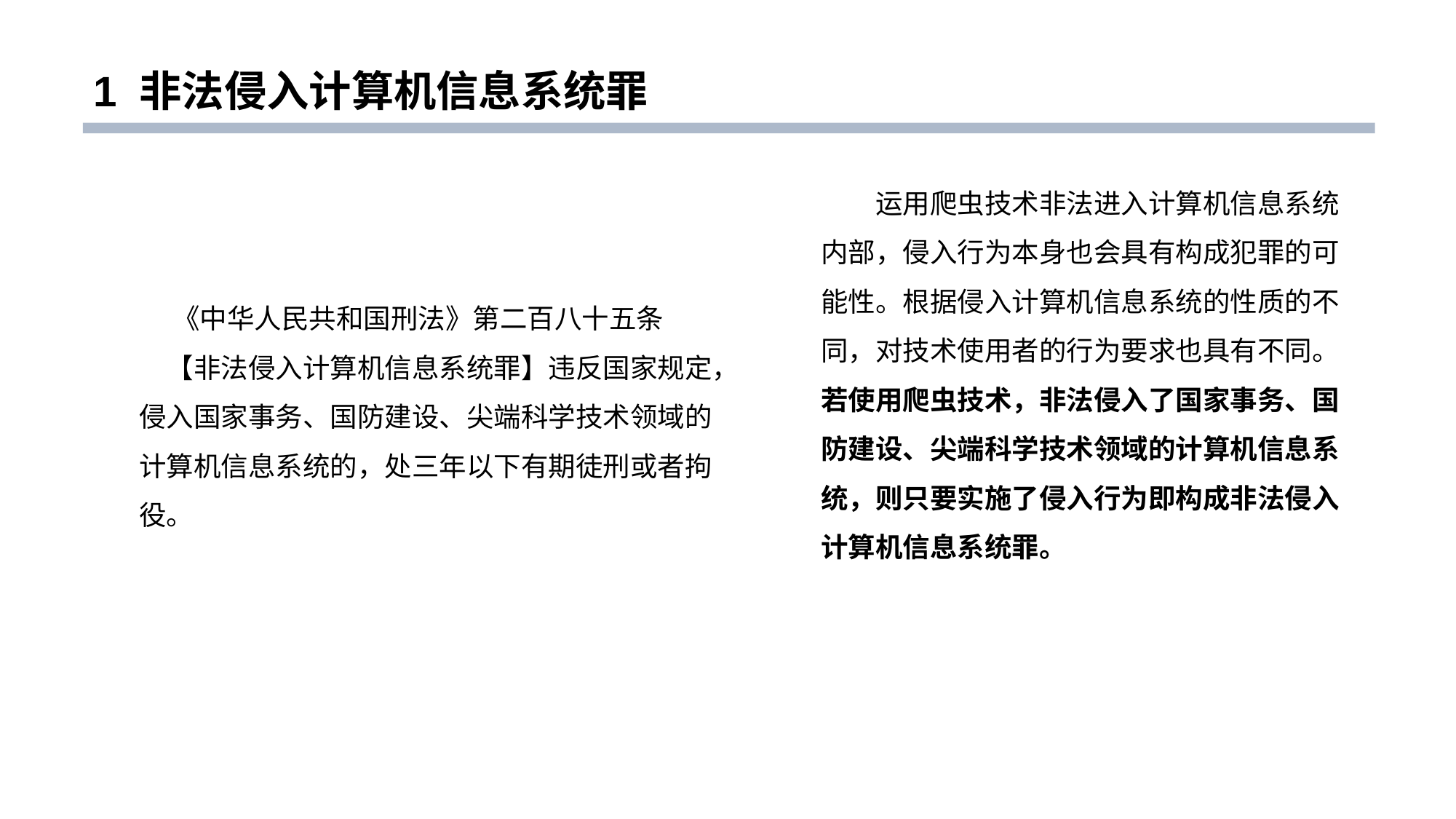

# 1 非法侵入计算机信息系统罪
运用爬虫技术非法进入计算机信息系统内部，侵入行为本身也会具有构成犯罪的可能性。根据侵入计算机信息系统的性质的不同，对技术使用者的行为要求也具有不同。若使用爬虫技术，非法侵入了国家事务、国防建设、尖端科学技术领域的计算机信息系统，则只要实施了侵入行为即构成非法侵入计算机信息系统罪。
　 《中华人民共和国刑法》第二百八十五条
　【非法侵入计算机信息系统罪】违反国家规定，侵入国家事务、国防建设、尖端科学技术领域的计算机信息系统的，处三年以下有期徒刑或者拘役。
12